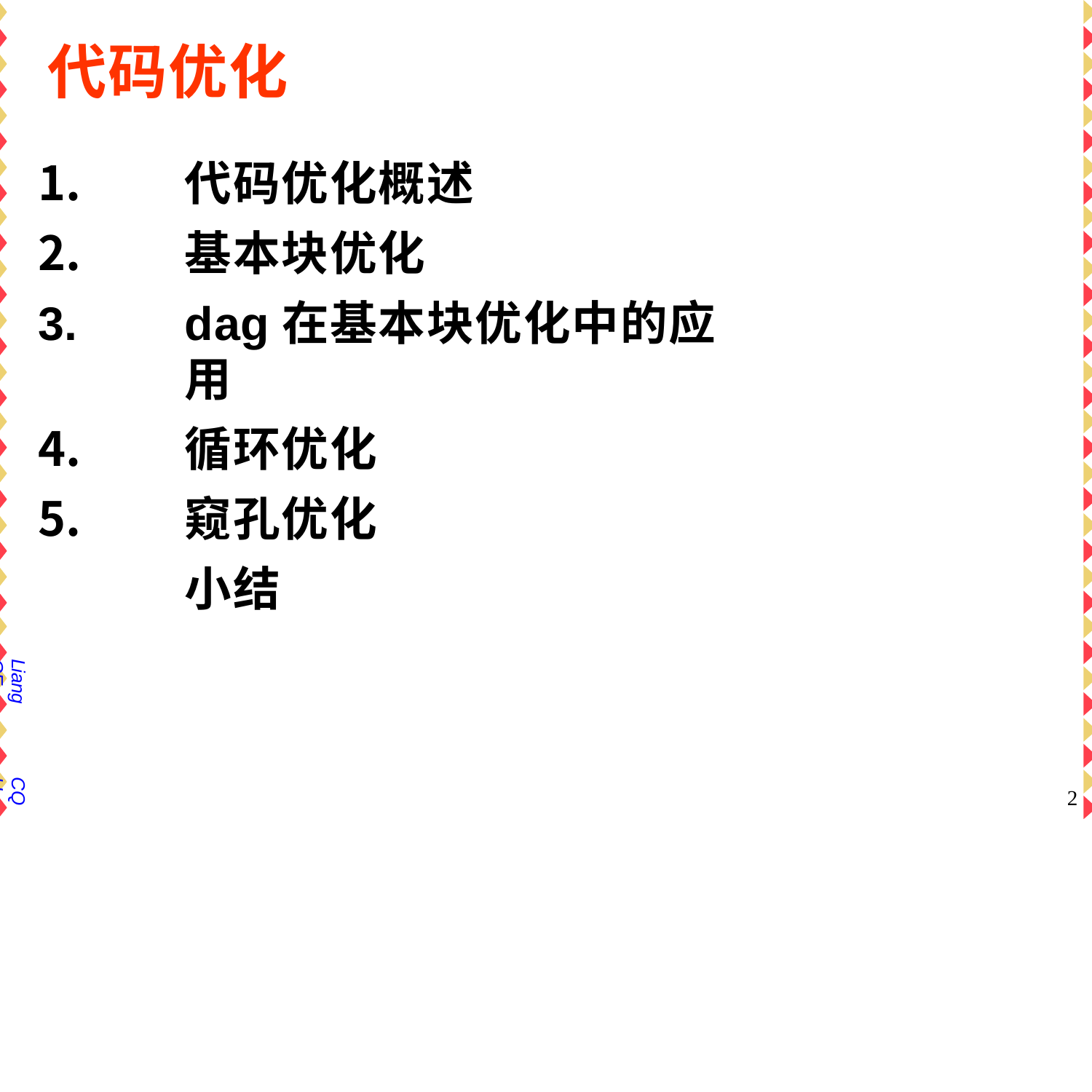

# 代码优化
代码优化概述
基本块优化
dag在基本块优化中的应用
循环优化
窥孔优化
小结
Liang GE
CQU
2